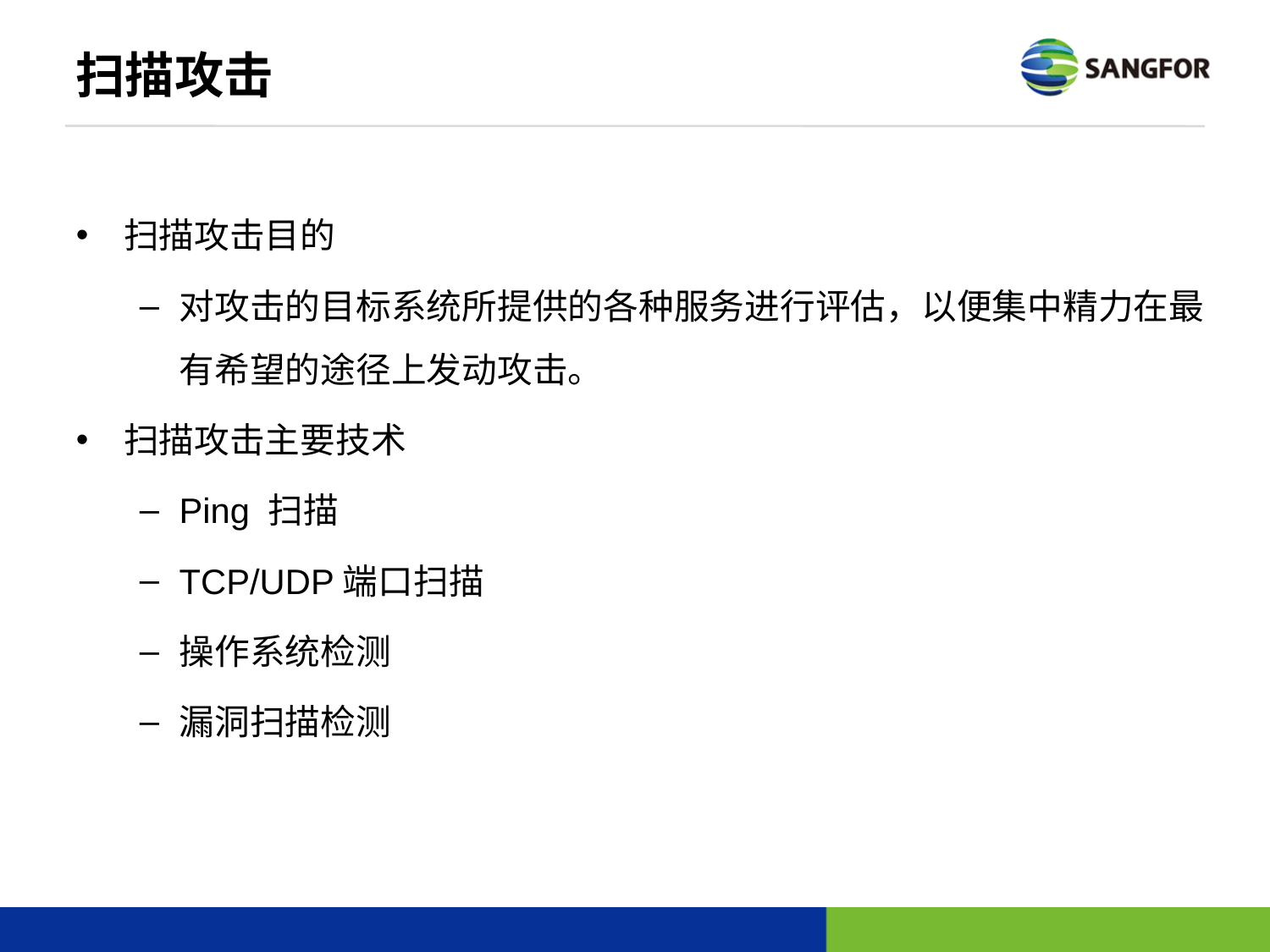

# 扫描攻击
扫描攻击目的
对攻击的目标系统所提供的各种服务进行评估，以便集中精力在最有希望的途径上发动攻击。
扫描攻击主要技术
Ping 扫描
TCP/UDP端口扫描
操作系统检测
漏洞扫描检测